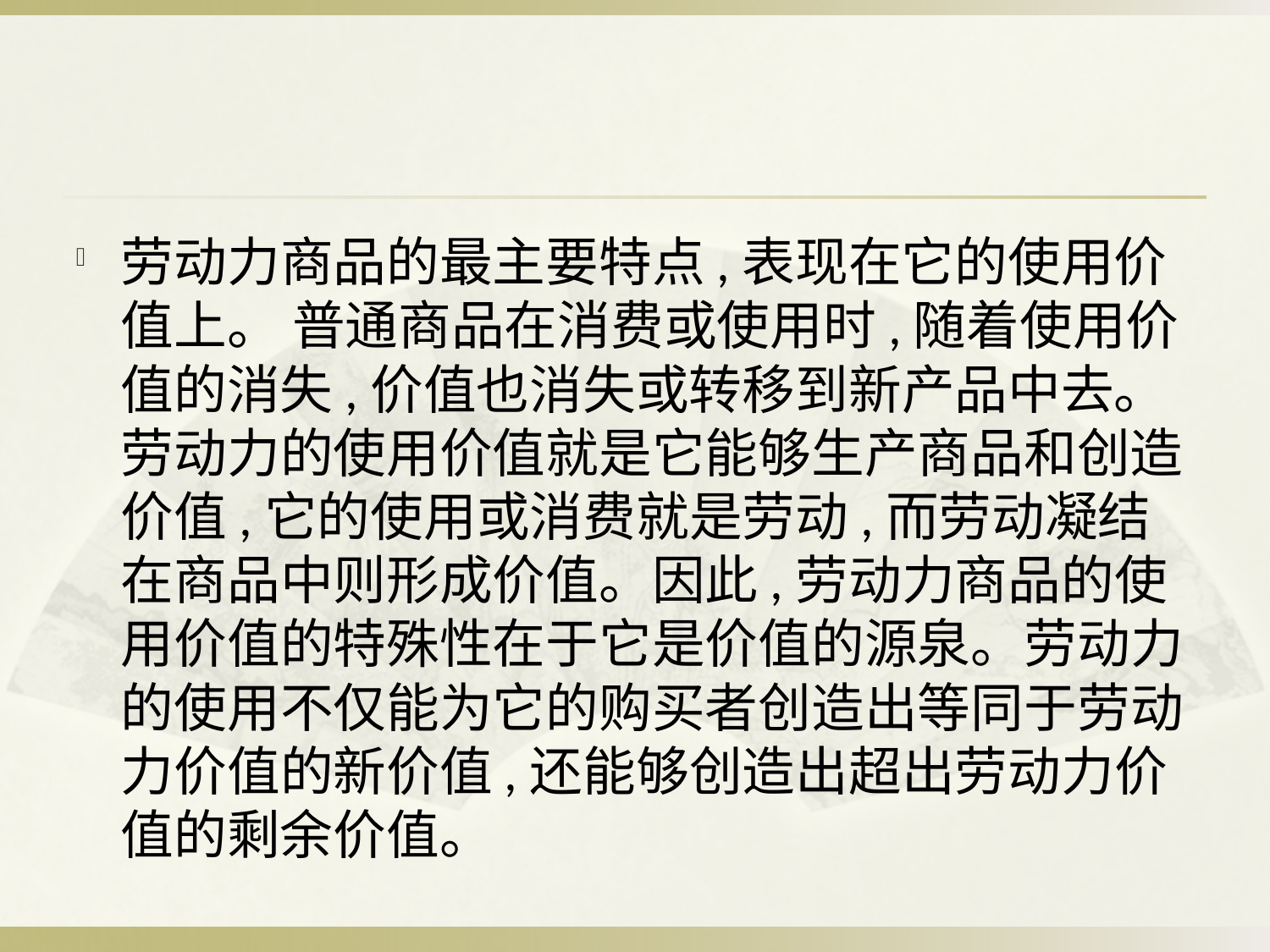

#
劳动力商品的最主要特点,表现在它的使用价值上。 普通商品在消费或使用时,随着使用价值的消失,价值也消失或转移到新产品中去。劳动力的使用价值就是它能够生产商品和创造价值,它的使用或消费就是劳动,而劳动凝结在商品中则形成价值。因此,劳动力商品的使用价值的特殊性在于它是价值的源泉。劳动力的使用不仅能为它的购买者创造出等同于劳动力价值的新价值,还能够创造出超出劳动力价值的剩余价值。